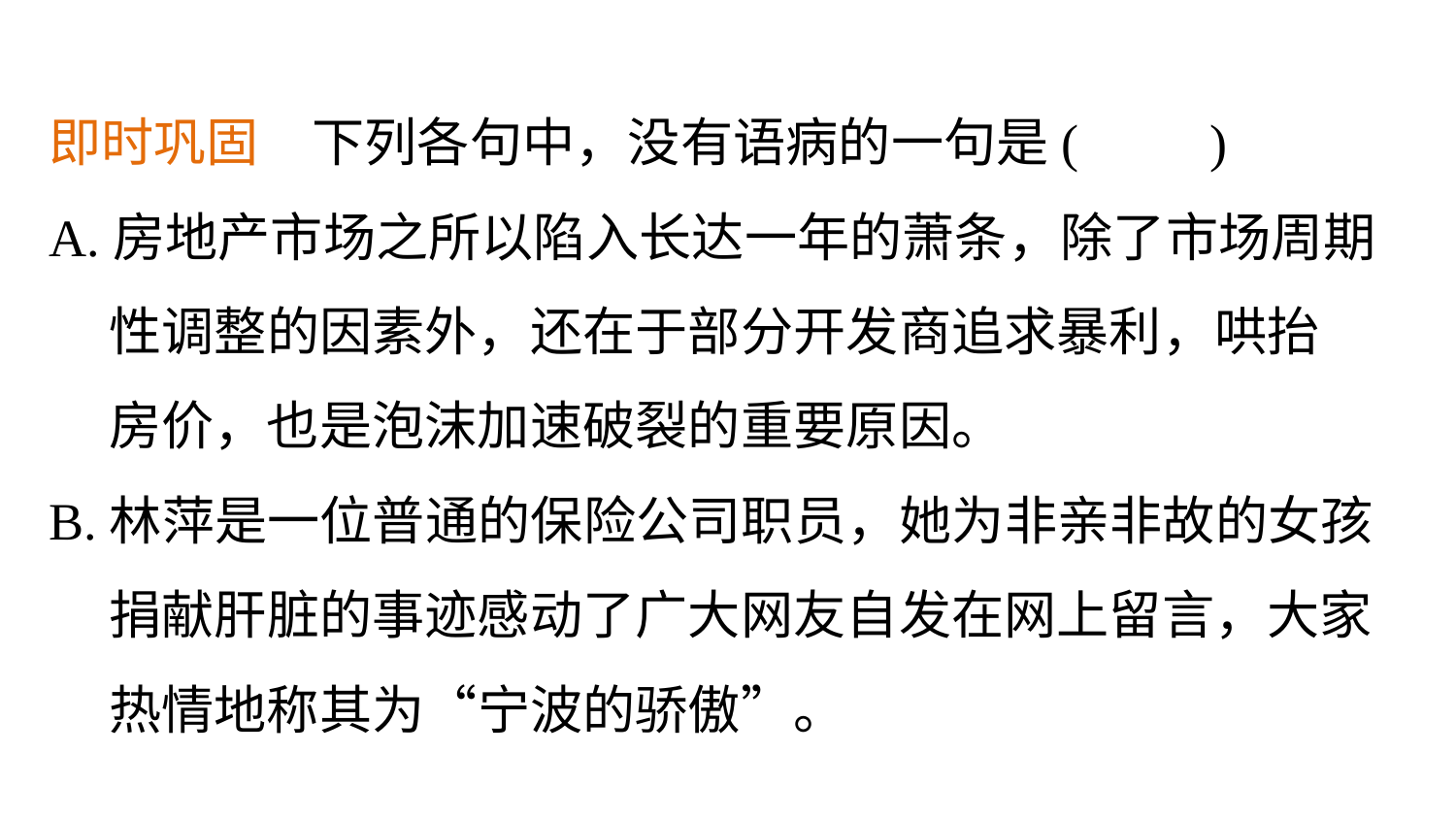

即时巩固　下列各句中，没有语病的一句是(　　)
A.房地产市场之所以陷入长达一年的萧条，除了市场周期
    性调整的因素外，还在于部分开发商追求暴利，哄抬
    房价，也是泡沫加速破裂的重要原因。
B.林萍是一位普通的保险公司职员，她为非亲非故的女孩
    捐献肝脏的事迹感动了广大网友自发在网上留言，大家
    热情地称其为“宁波的骄傲”。